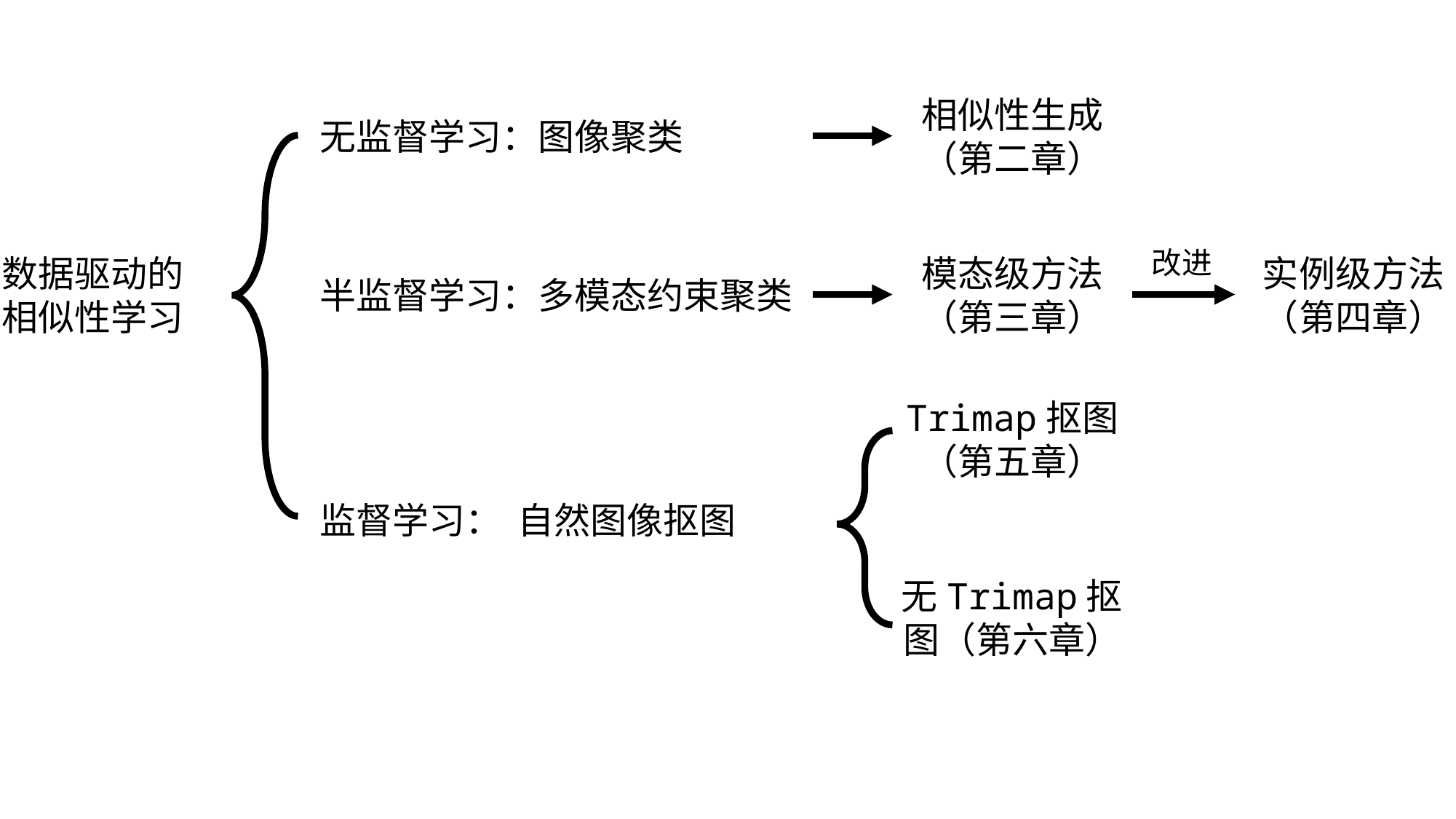

无监督学习：图像聚类
相似性生成（第二章）

改进
数据驱动的
相似性学习
半监督学习：多模态约束聚类
模态级方法（第三章）
实例级方法（第四章）
Trimap抠图（第五章）

监督学习：  自然图像抠图
无Trimap抠图（第六章）